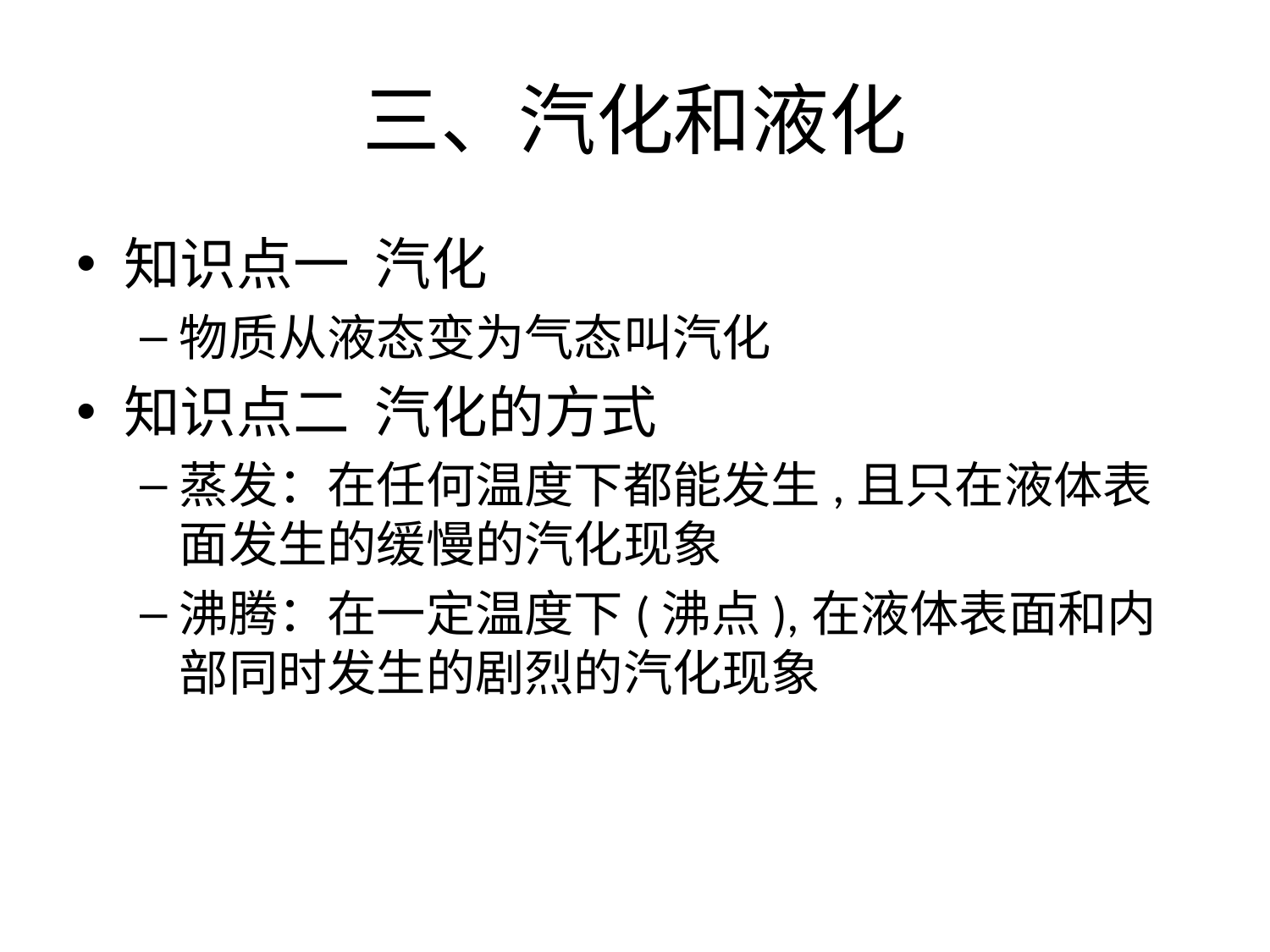

# 三、汽化和液化
知识点一  汽化
物质从液态变为气态叫汽化
知识点二  汽化的方式
蒸发：在任何温度下都能发生,且只在液体表面发生的缓慢的汽化现象
沸腾：在一定温度下(沸点),在液体表面和内部同时发生的剧烈的汽化现象